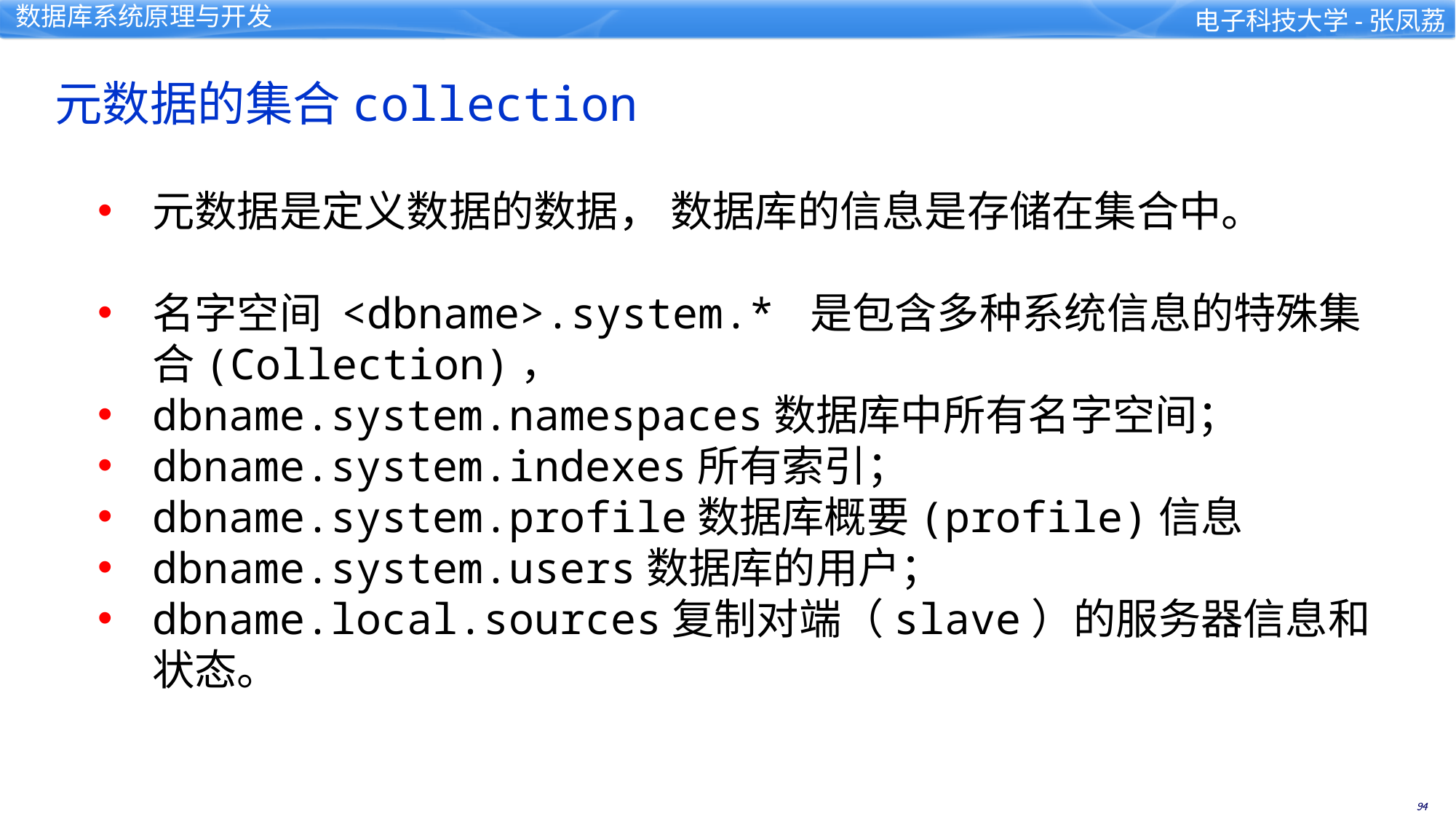

元数据的集合collection
元数据是定义数据的数据， 数据库的信息是存储在集合中。

名字空间 <dbname>.system.* 是包含多种系统信息的特殊集合(Collection)，
dbname.system.namespaces数据库中所有名字空间；
dbname.system.indexes所有索引；
dbname.system.profile数据库概要(profile)信息
dbname.system.users数据库的用户；
dbname.local.sources复制对端（slave）的服务器信息和状态。